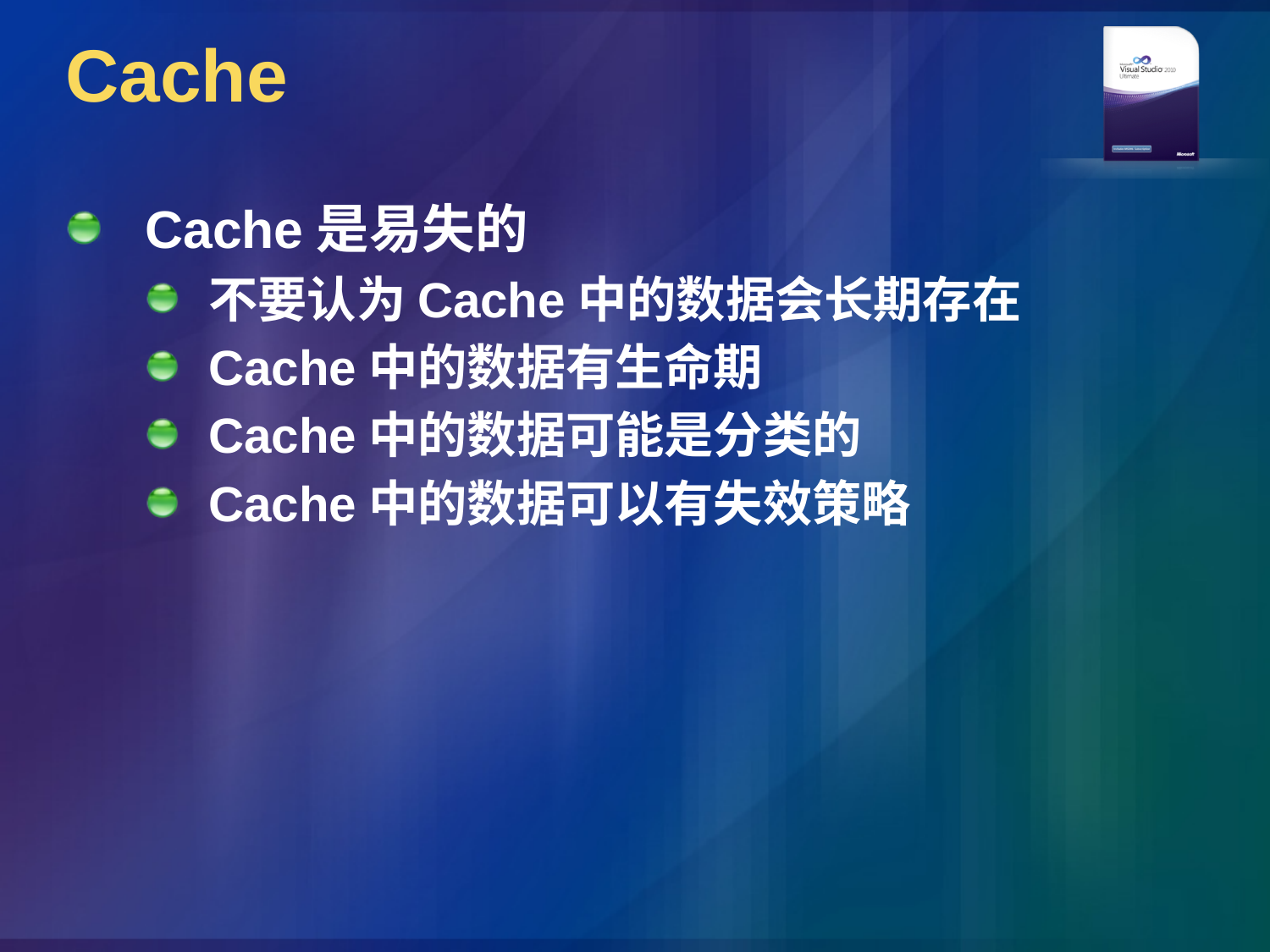

# Cache
Cache是易失的
不要认为Cache中的数据会长期存在
Cache中的数据有生命期
Cache中的数据可能是分类的
Cache中的数据可以有失效策略